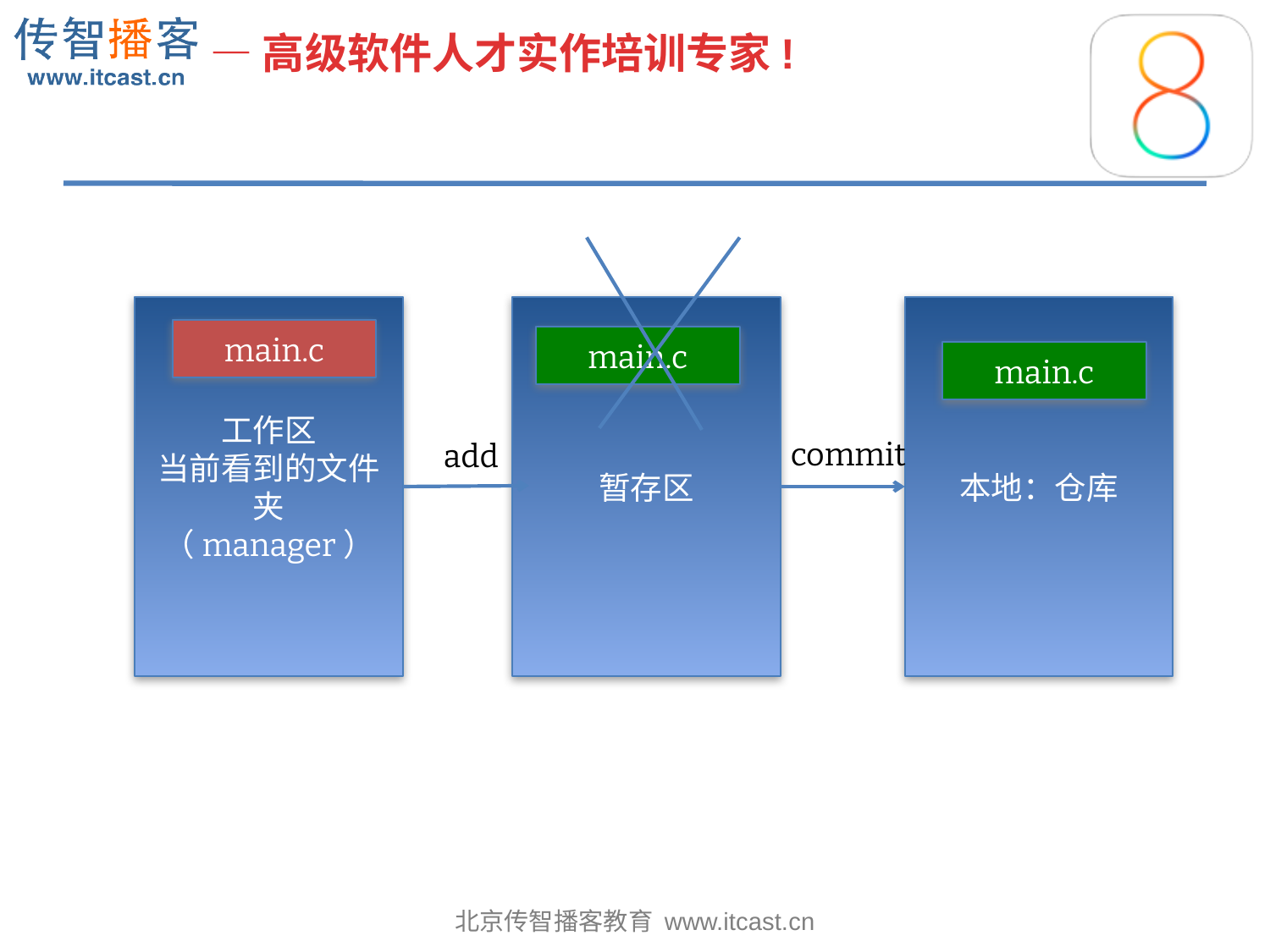

工作区
当前看到的文件夹
（manager）
暂存区
本地：仓库
main.c
main.c
main.c
commit
add